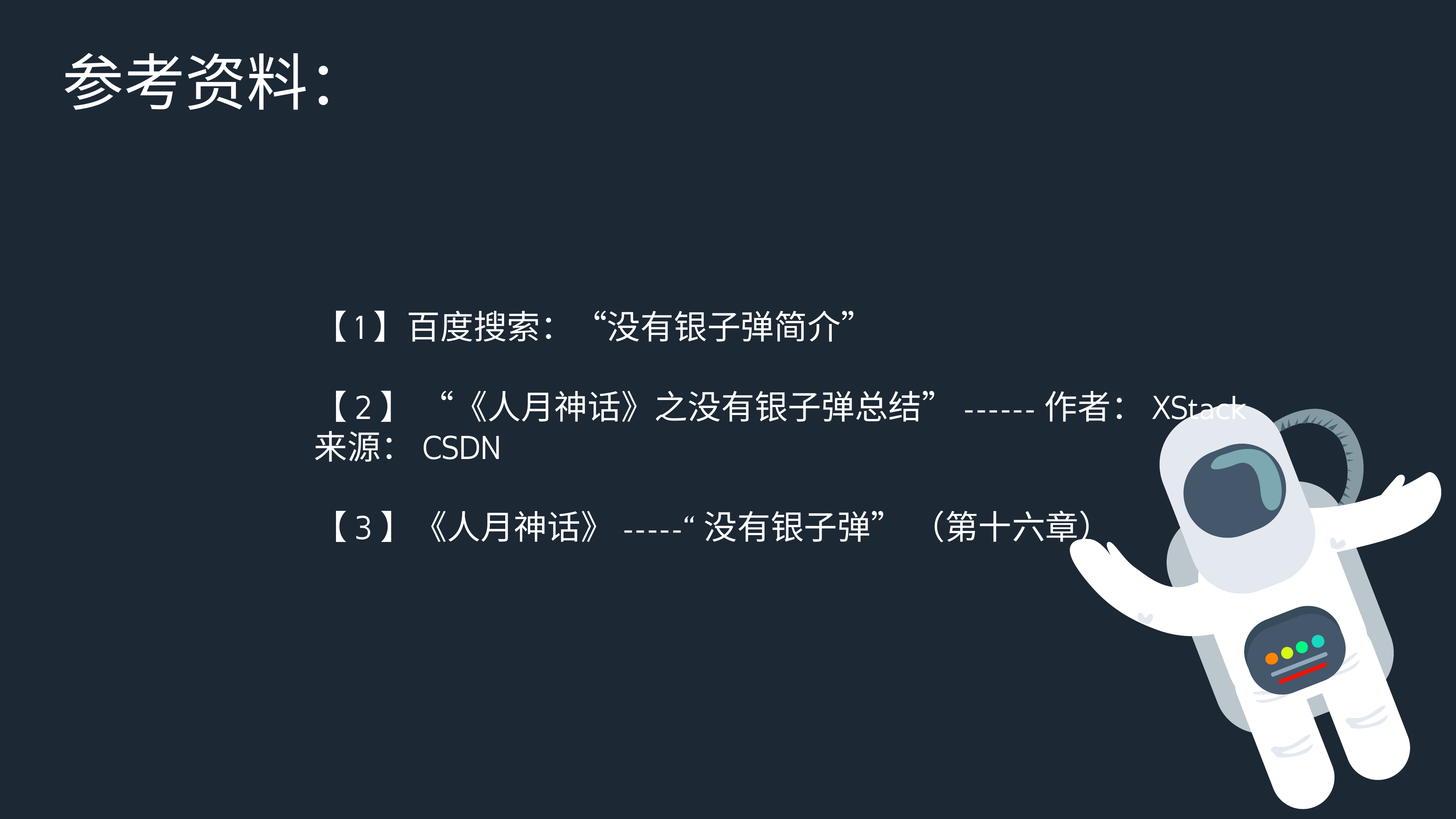

参考资料：
【1】百度搜索：“没有银子弹简介”

【2】 “《人月神话》之没有银子弹总结”------作者：XStack
来源：CSDN

【3】《人月神话》-----“没有银子弹” （第十六章）